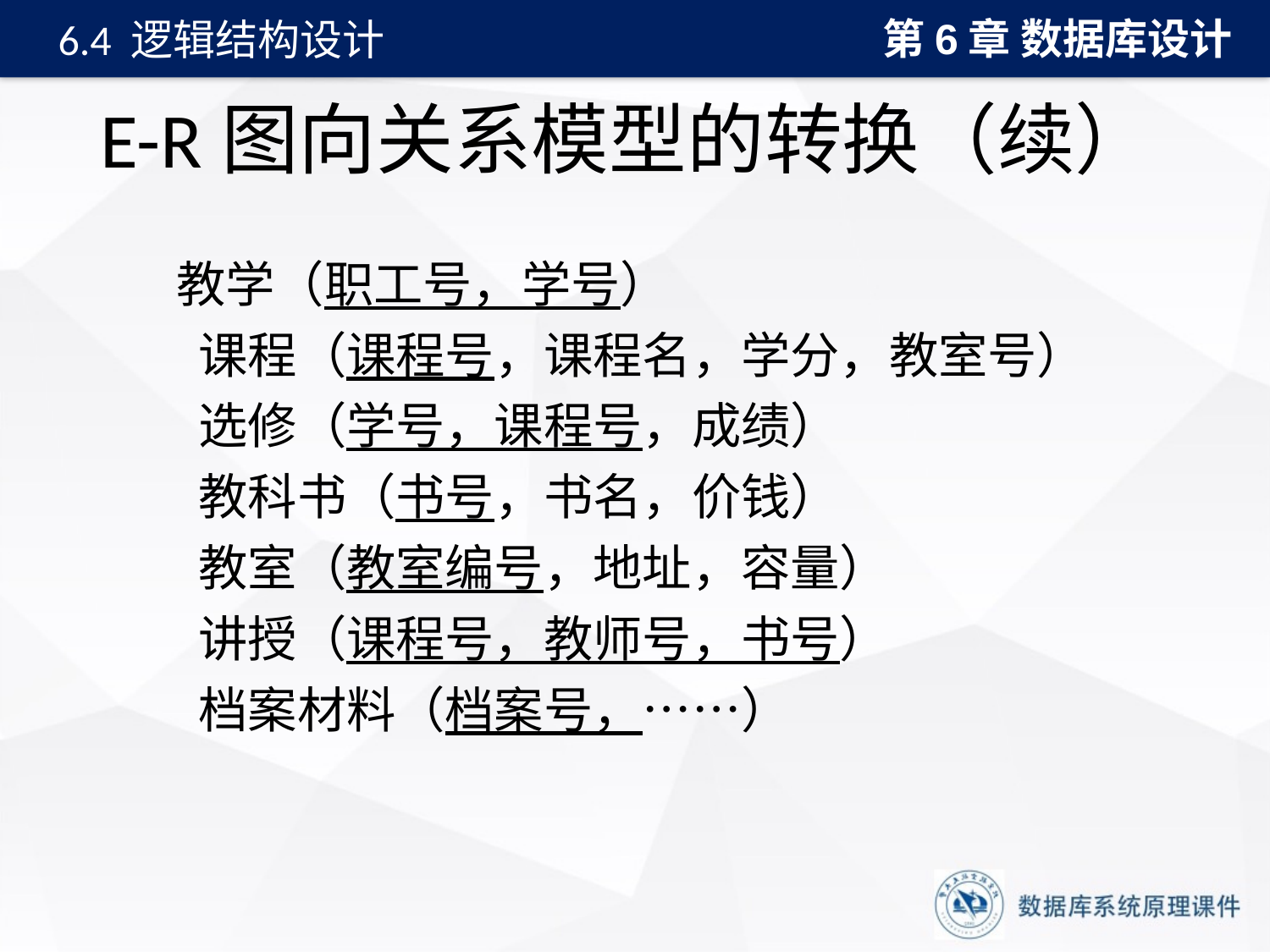

第6章 数据库设计
6.4 逻辑结构设计
# E-R图向关系模型的转换（续）
	   教学（职工号，学号）
　　课程（课程号，课程名，学分，教室号）
　　选修（学号，课程号，成绩）
　　教科书（书号，书名，价钱）
　　教室（教室编号，地址，容量）
　　讲授（课程号，教师号，书号）
　　档案材料（档案号，……）